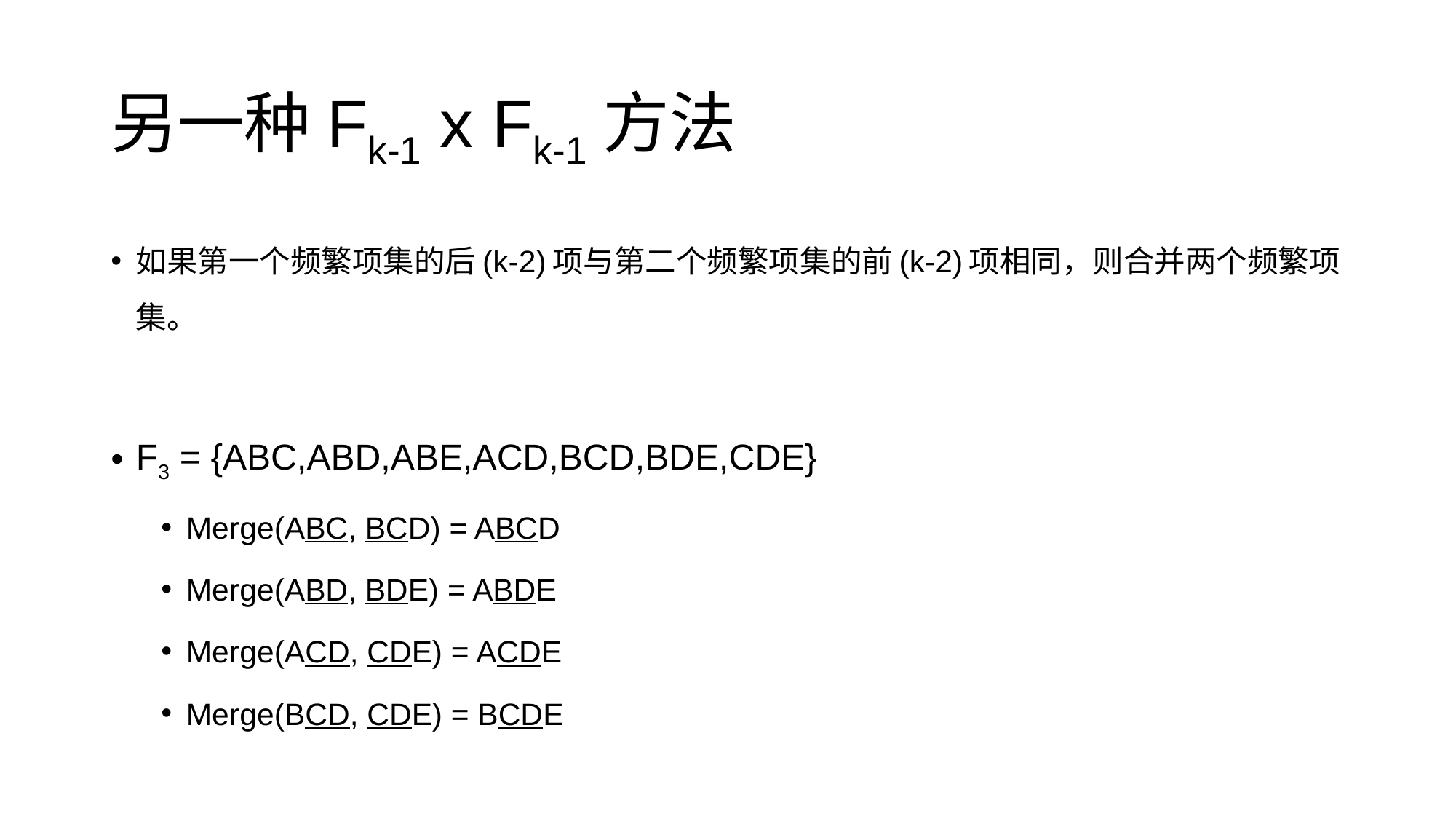

# 另一种Fk-1 x Fk-1方法
如果第一个频繁项集的后(k-2)项与第二个频繁项集的前(k-2)项相同，则合并两个频繁项集。

F3 = {ABC,ABD,ABE,ACD,BCD,BDE,CDE}
Merge(ABC, BCD) = ABCD
Merge(ABD, BDE) = ABDE
Merge(ACD, CDE) = ACDE
Merge(BCD, CDE) = BCDE